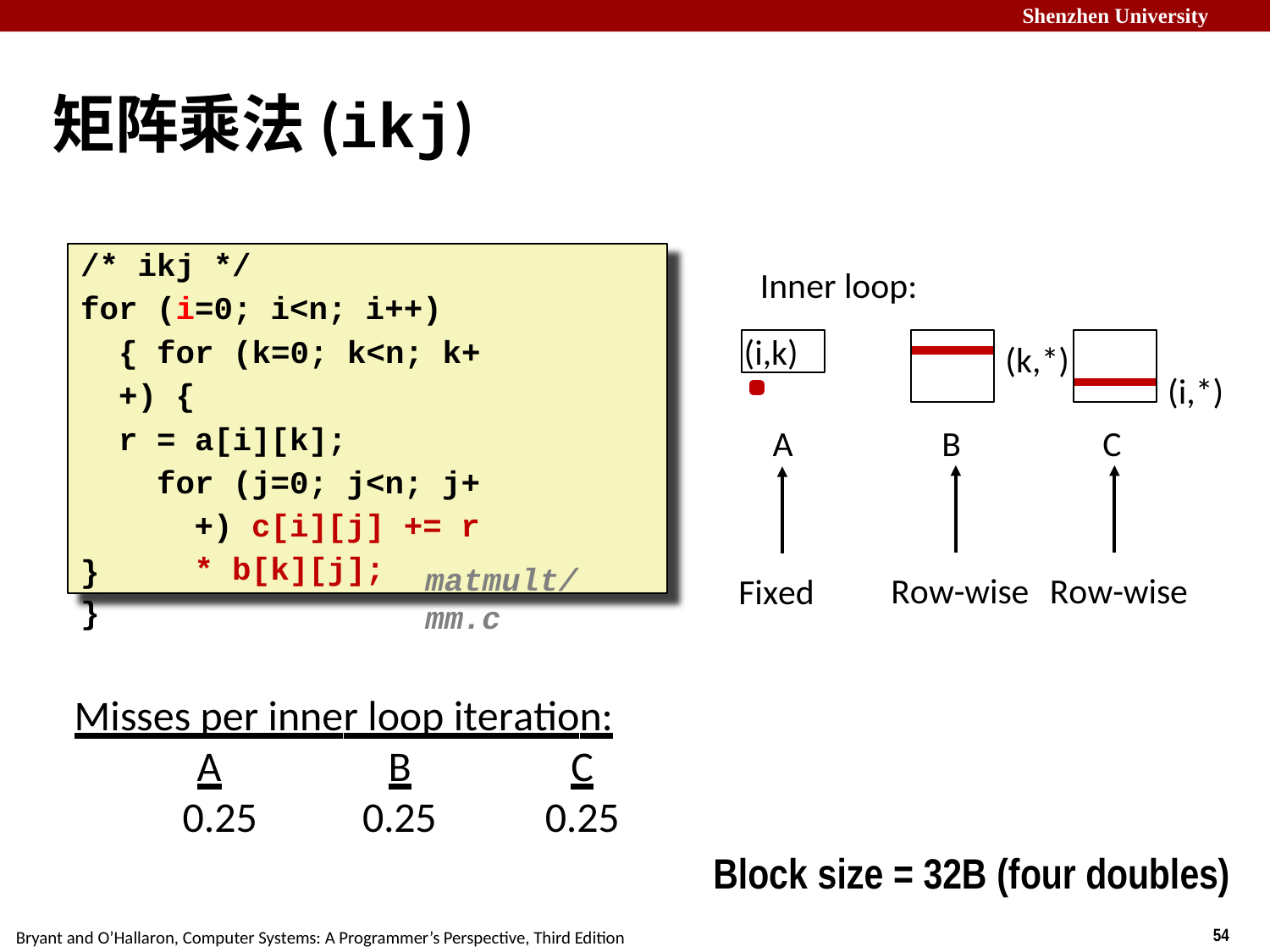

# 矩阵乘法(ikj)

/* ikj	*/
for (i=0; i<n; i++) { for (k=0; k<n; k++) {
r = a[i][k];
for (j=0; j<n; j++) c[i][j] += r * b[k][j];
}
Inner loop:
(i,k)

(k,*)

(i,*)

A
B
C

}
matmult/mm.c
Row-wise
Row-wise
Fixed
Misses per inner loop iteration:
A 0.25
B 0.25
C 0.25
Block size = 32B (four doubles)